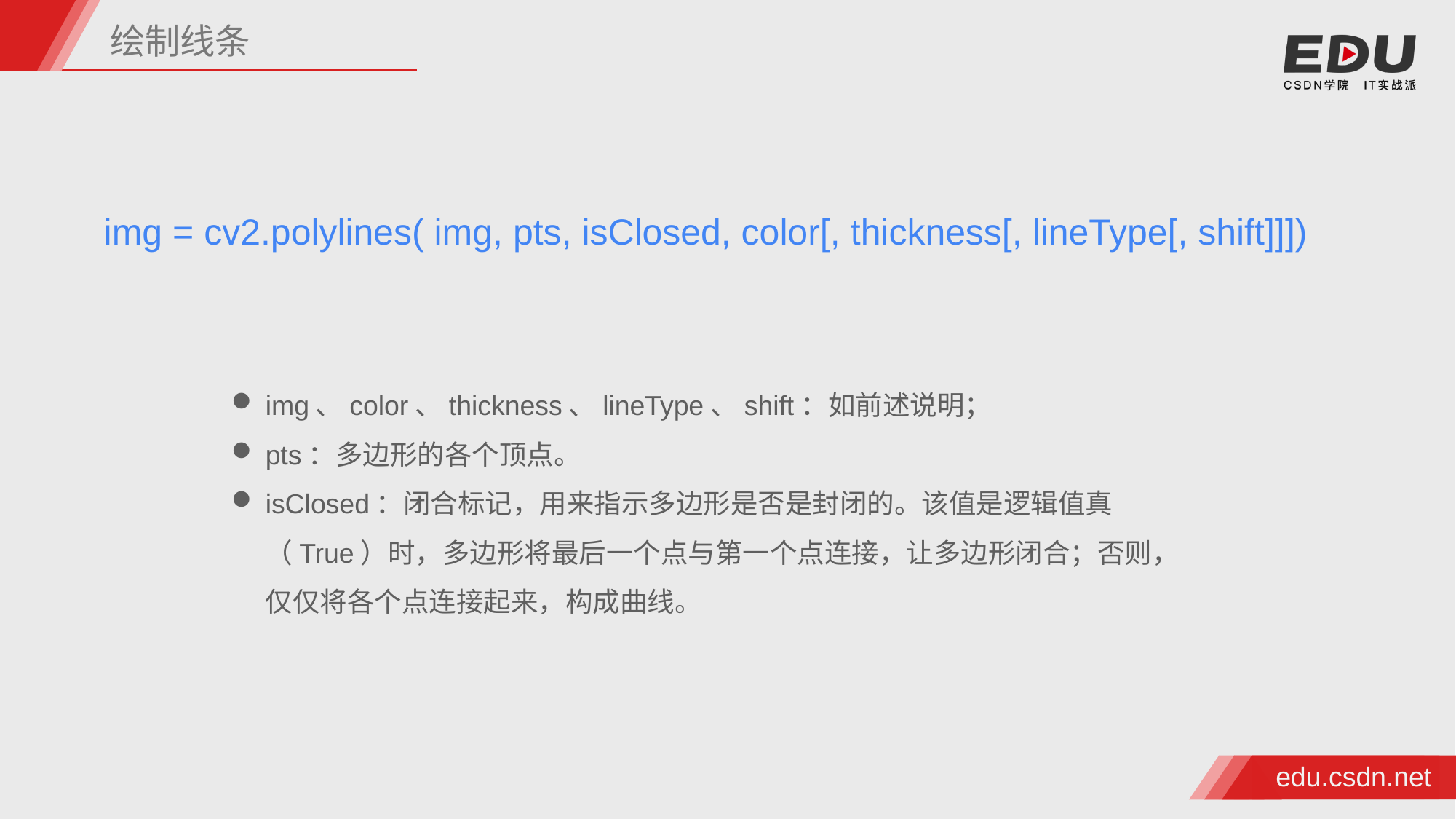

绘制线条
img = cv2.polylines( img, pts, isClosed, color[, thickness[, lineType[, shift]]])
img、color、thickness、lineType、shift：如前述说明；
pts：多边形的各个顶点。
isClosed：闭合标记，用来指示多边形是否是封闭的。该值是逻辑值真（True）时，多边形将最后一个点与第一个点连接，让多边形闭合；否则，仅仅将各个点连接起来，构成曲线。